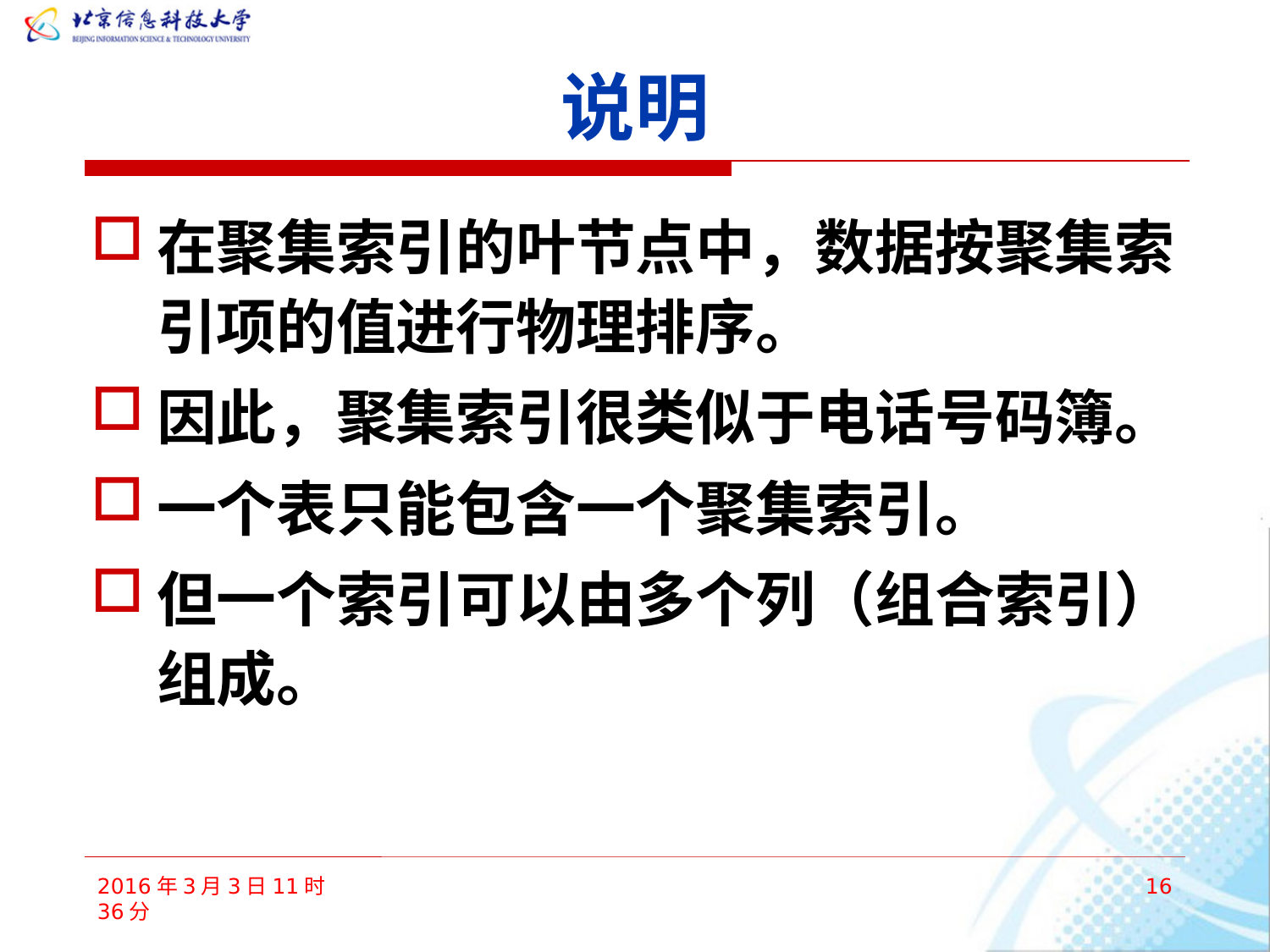

# 说明
在聚集索引的叶节点中，数据按聚集索引项的值进行物理排序。
因此，聚集索引很类似于电话号码簿。
一个表只能包含一个聚集索引。
但一个索引可以由多个列（组合索引）组成。
2016年3月3日11时36分
16